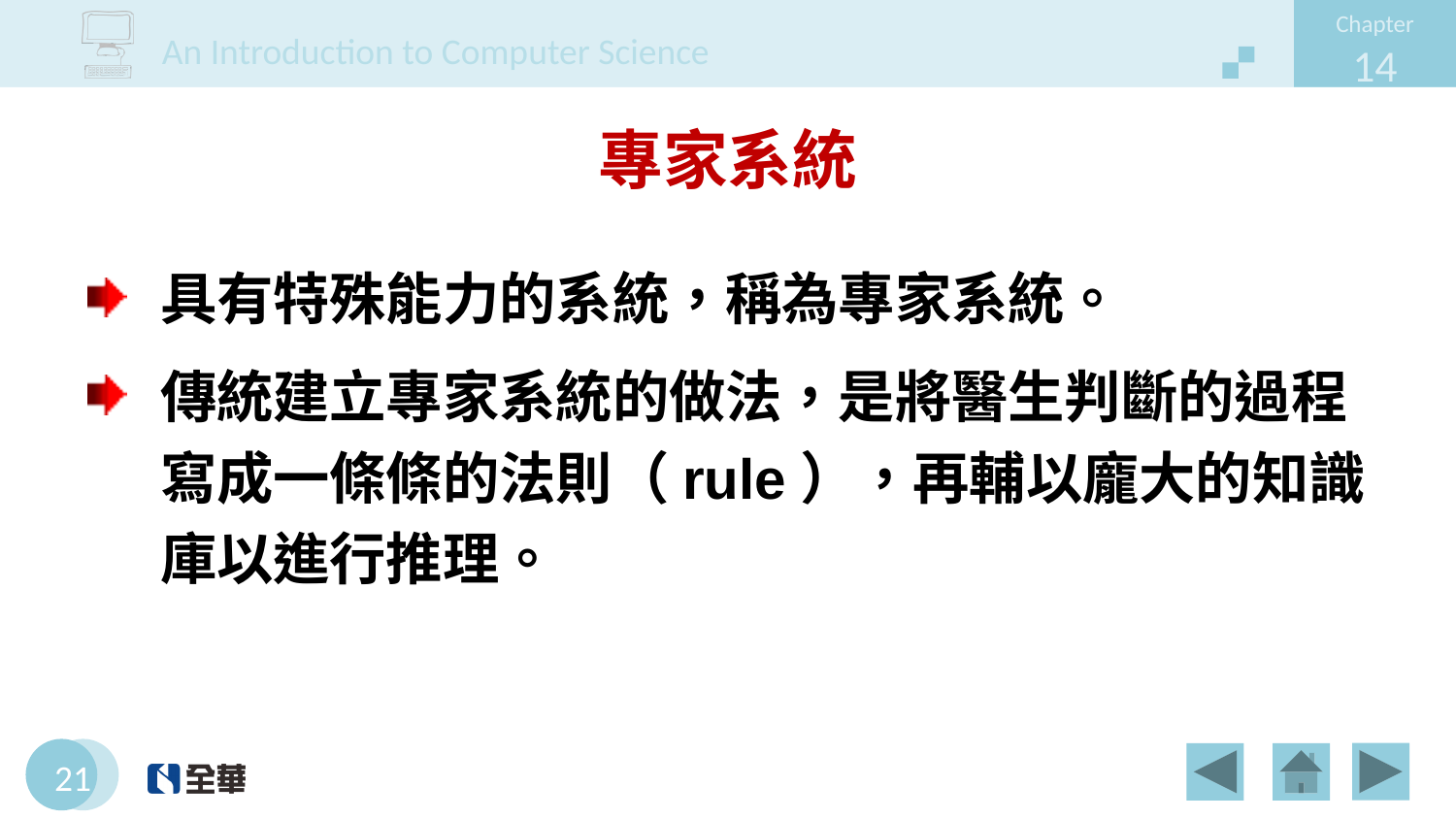

# 專家系統
具有特殊能力的系統，稱為專家系統。
傳統建立專家系統的做法，是將醫生判斷的過程寫成一條條的法則（rule），再輔以龐大的知識庫以進行推理。